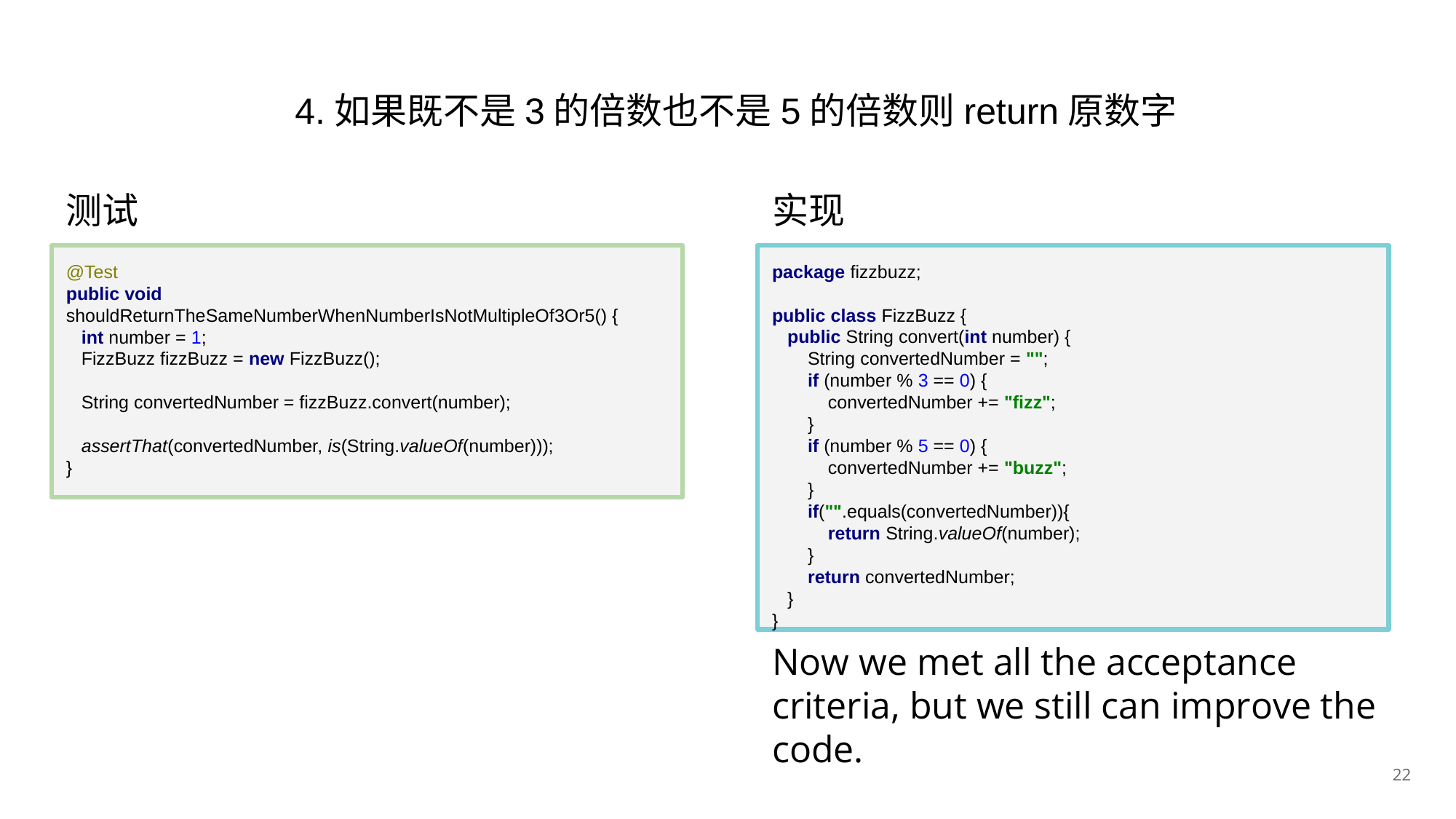

# 4.如果既不是3的倍数也不是5的倍数则return原数字
测试
实现
package fizzbuzz;

public class FizzBuzz {
   public String convert(int number) {
       String convertedNumber = "";
       if (number % 3 == 0) {
           convertedNumber += "fizz";
       }
       if (number % 5 == 0) {
           convertedNumber += "buzz";
       }
       if("".equals(convertedNumber)){
           return String.valueOf(number);
       }
       return convertedNumber;
   }
}
@Test
public void shouldReturnTheSameNumberWhenNumberIsNotMultipleOf3Or5() {
   int number = 1;
   FizzBuzz fizzBuzz = new FizzBuzz();

   String convertedNumber = fizzBuzz.convert(number);

   assertThat(convertedNumber, is(String.valueOf(number)));
}

Now we met all the acceptance criteria, but we still can improve the code.
22